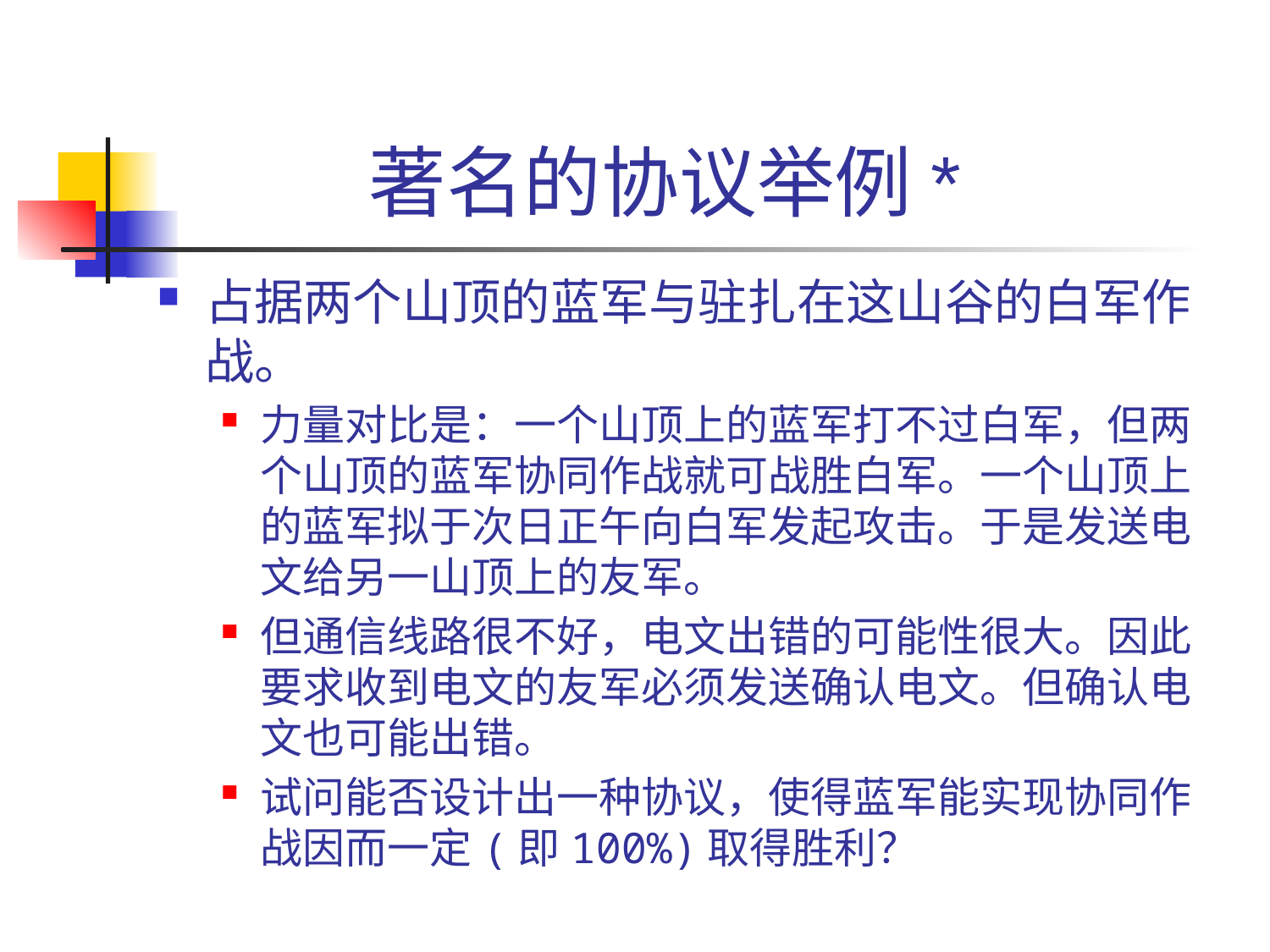

# 著名的协议举例*
占据两个山顶的蓝军与驻扎在这山谷的白军作战。
力量对比是：一个山顶上的蓝军打不过白军，但两个山顶的蓝军协同作战就可战胜白军。一个山顶上的蓝军拟于次日正午向白军发起攻击。于是发送电文给另一山顶上的友军。
但通信线路很不好，电文出错的可能性很大。因此要求收到电文的友军必须发送确认电文。但确认电文也可能出错。
试问能否设计出一种协议，使得蓝军能实现协同作战因而一定(即100%)取得胜利？